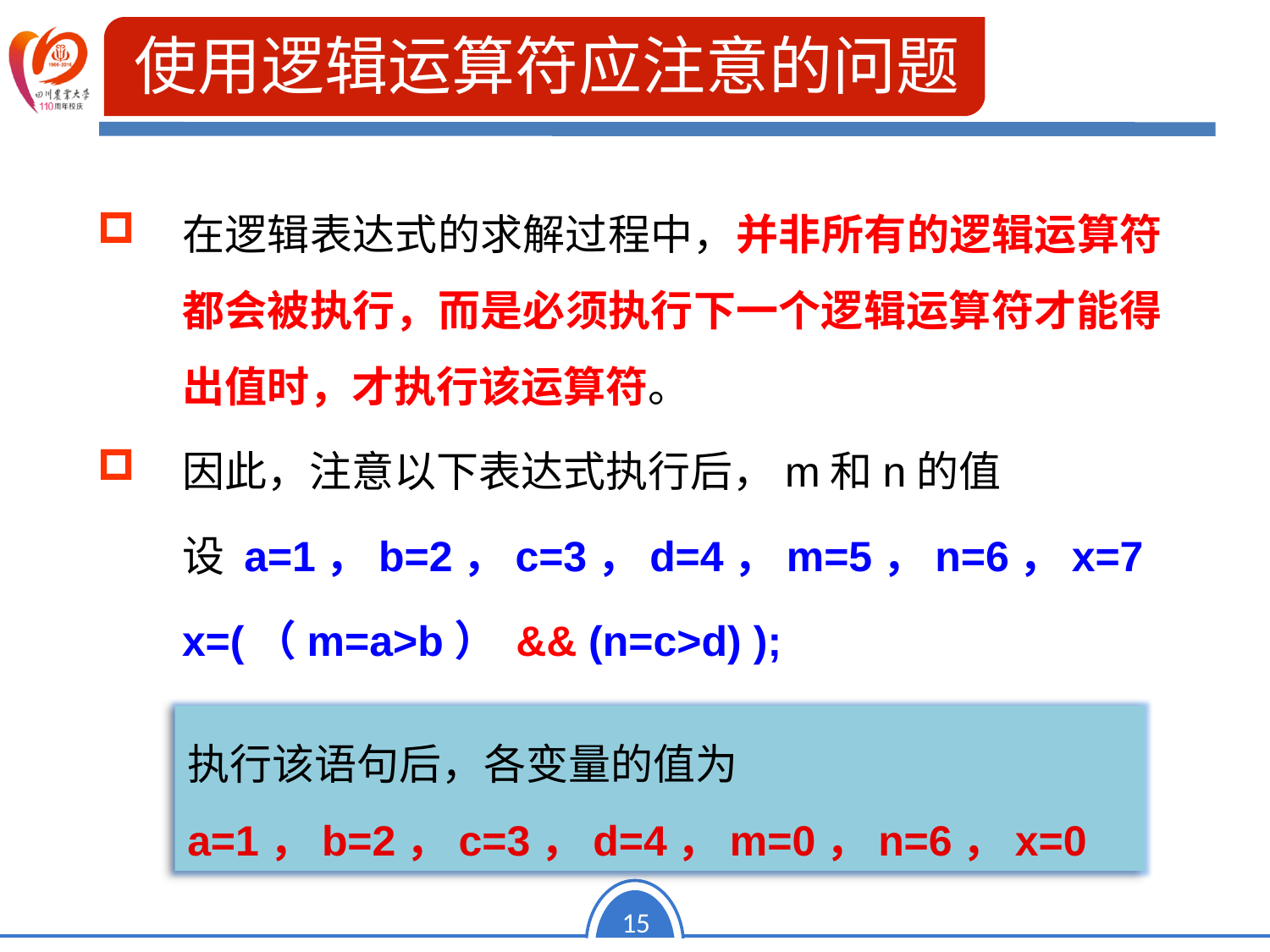

使用逻辑运算符应注意的问题
在逻辑表达式的求解过程中，并非所有的逻辑运算符都会被执行，而是必须执行下一个逻辑运算符才能得出值时，才执行该运算符。
因此，注意以下表达式执行后，m和n的值
	设 a=1，b=2，c=3，d=4，m=5，n=6，x=7
	x=(（m=a>b） && (n=c>d) );

执行该语句后，各变量的值为
a=1，b=2，c=3，d=4，m=0，n=6，x=0